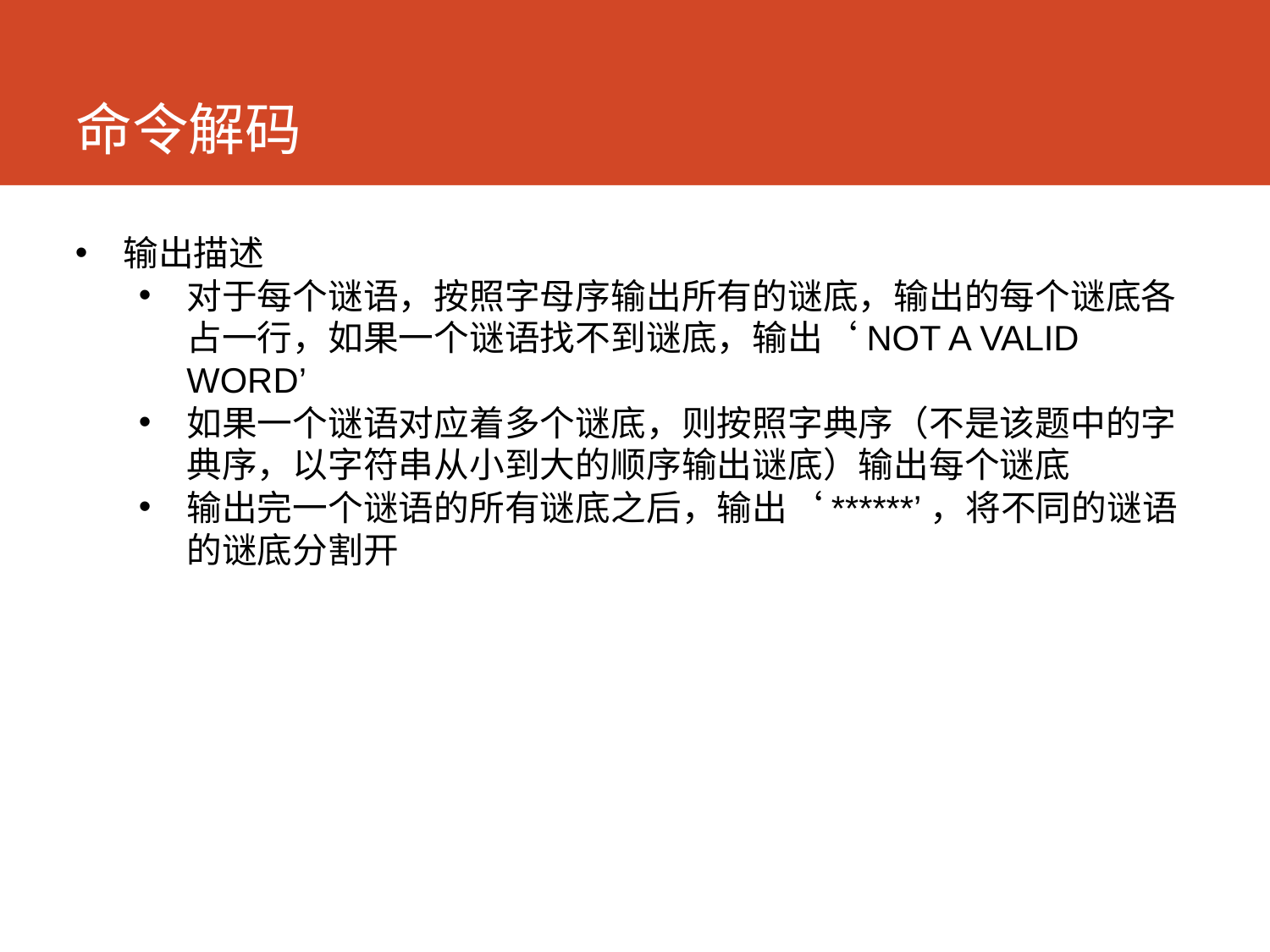

# 命令解码
输出描述
对于每个谜语，按照字母序输出所有的谜底，输出的每个谜底各占一行，如果一个谜语找不到谜底，输出‘NOT A VALID WORD’
如果一个谜语对应着多个谜底，则按照字典序（不是该题中的字典序，以字符串从小到大的顺序输出谜底）输出每个谜底
输出完一个谜语的所有谜底之后，输出‘******’，将不同的谜语的谜底分割开